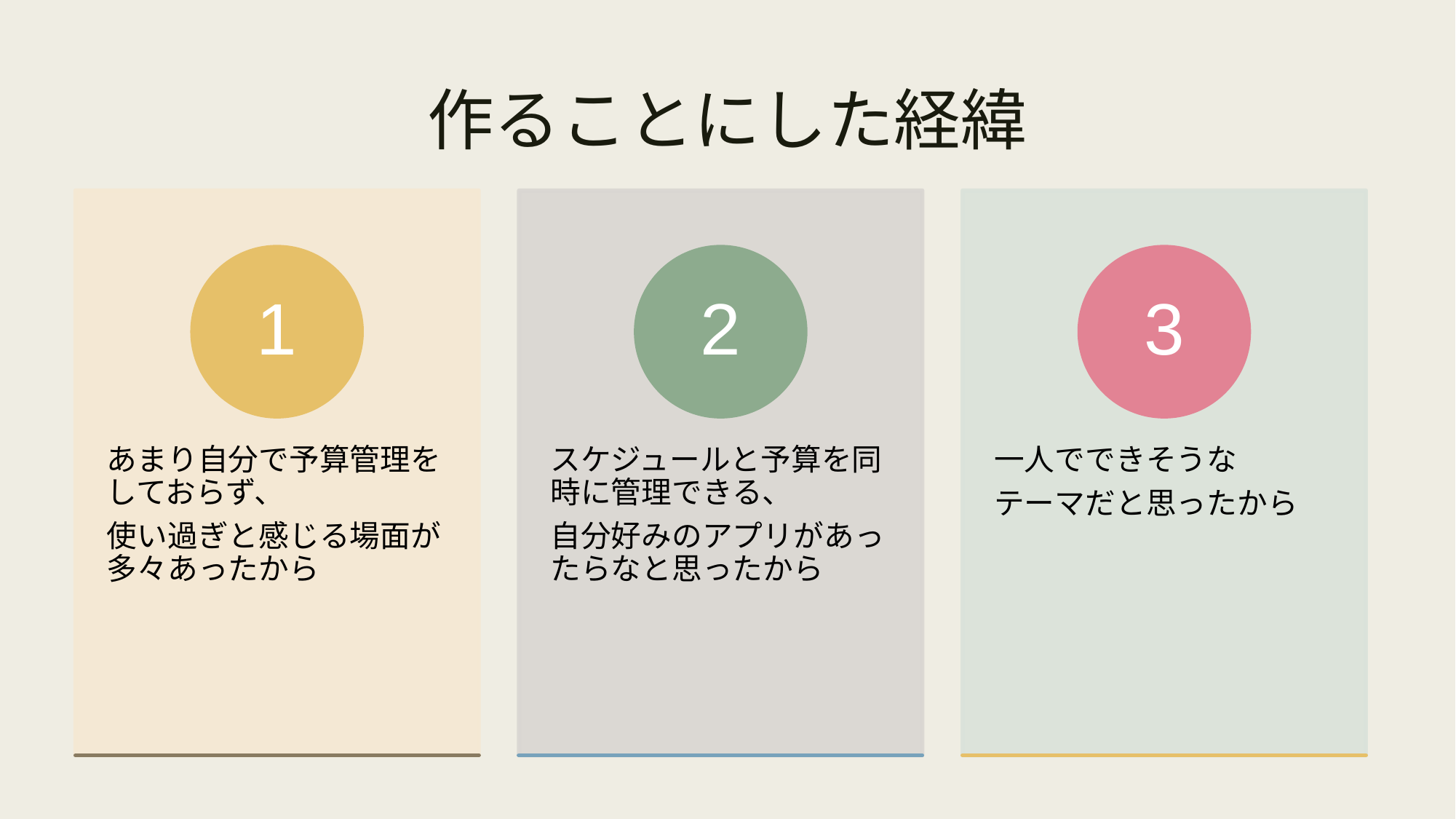

# 作ることにした経緯
あまり自分で予算管理をしておらず、
使い過ぎと感じる場面が多々あったから
1
スケジュールと予算を同時に管理できる、
自分好みのアプリがあったらなと思ったから
2
一人でできそうな
テーマだと思ったから
3